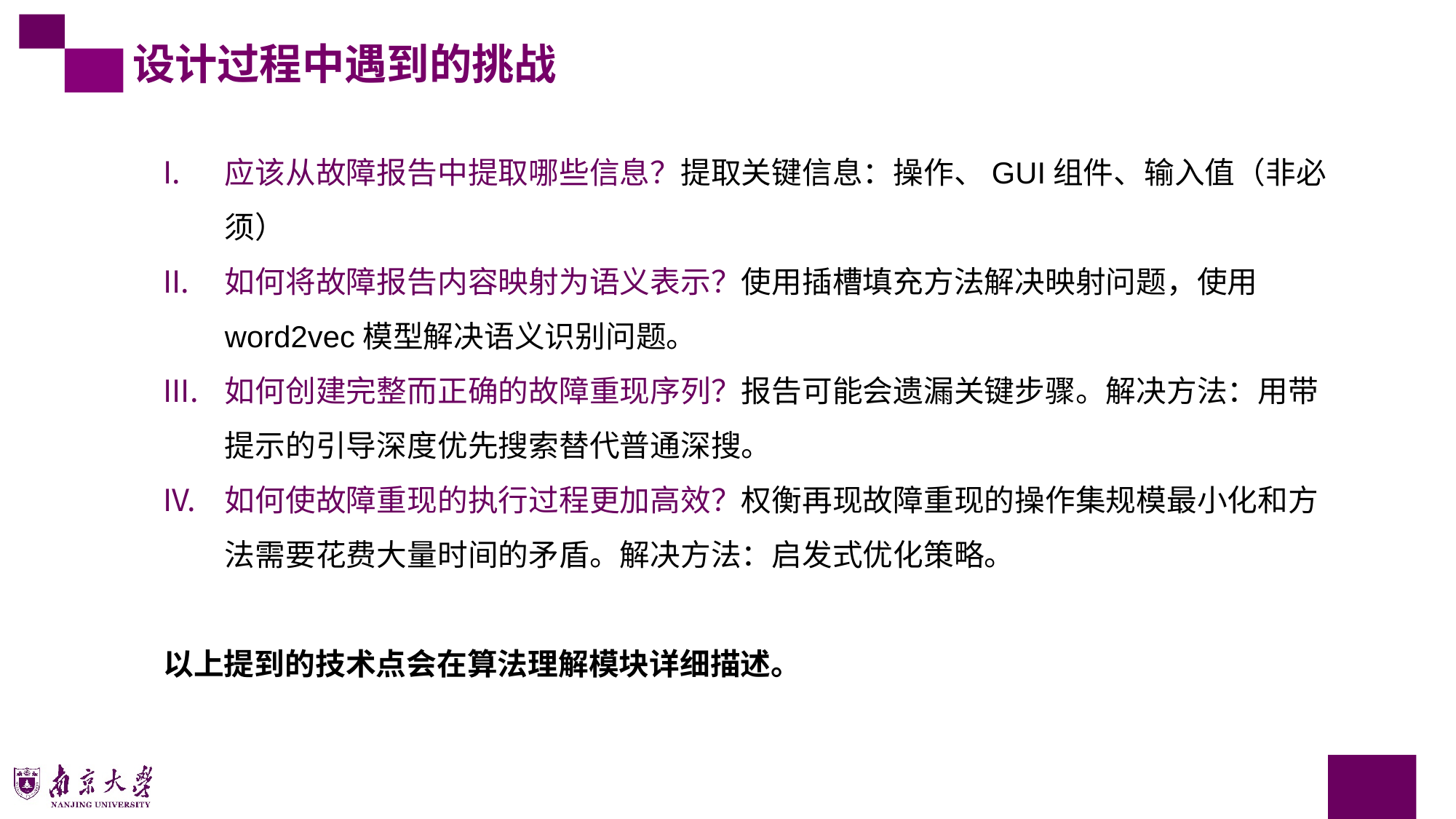

设计过程中遇到的挑战
应该从故障报告中提取哪些信息？提取关键信息：操作、GUI组件、输入值（非必须）
如何将故障报告内容映射为语义表示？使用插槽填充方法解决映射问题，使用word2vec模型解决语义识别问题。
如何创建完整而正确的故障重现序列？报告可能会遗漏关键步骤。解决方法：用带提示的引导深度优先搜索替代普通深搜。
如何使故障重现的执行过程更加高效？权衡再现故障重现的操作集规模最小化和方法需要花费大量时间的矛盾。解决方法：启发式优化策略。

以上提到的技术点会在算法理解模块详细描述。

5